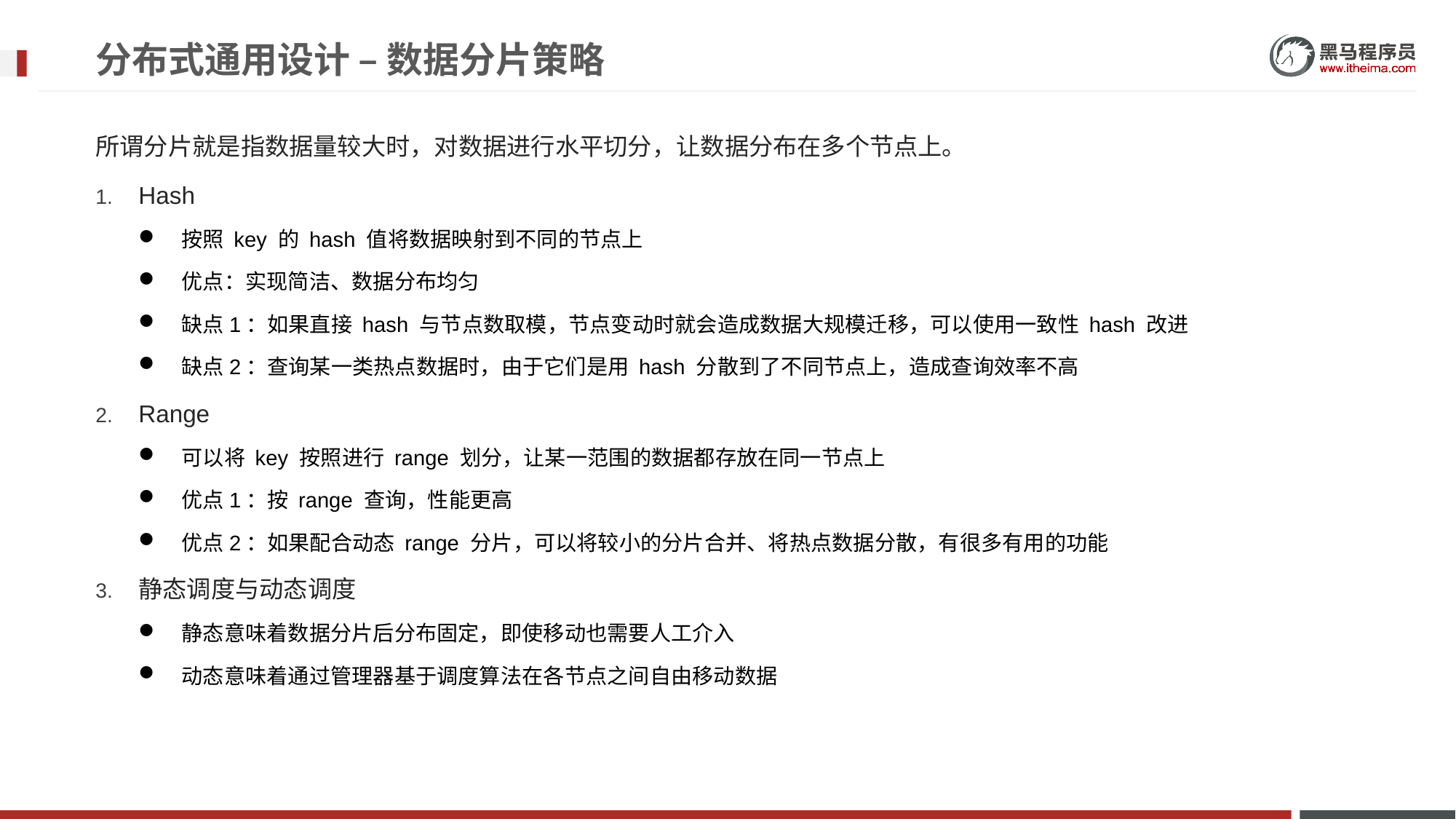

# 分布式通用设计 – 数据分片策略
所谓分片就是指数据量较大时，对数据进行水平切分，让数据分布在多个节点上。
Hash
按照 key 的 hash 值将数据映射到不同的节点上
优点：实现简洁、数据分布均匀
缺点1：如果直接 hash 与节点数取模，节点变动时就会造成数据大规模迁移，可以使用一致性 hash 改进
缺点2：查询某一类热点数据时，由于它们是用 hash 分散到了不同节点上，造成查询效率不高
Range
可以将 key 按照进行 range 划分，让某一范围的数据都存放在同一节点上
优点1：按 range 查询，性能更高
优点2：如果配合动态 range 分片，可以将较小的分片合并、将热点数据分散，有很多有用的功能
静态调度与动态调度
静态意味着数据分片后分布固定，即使移动也需要人工介入
动态意味着通过管理器基于调度算法在各节点之间自由移动数据